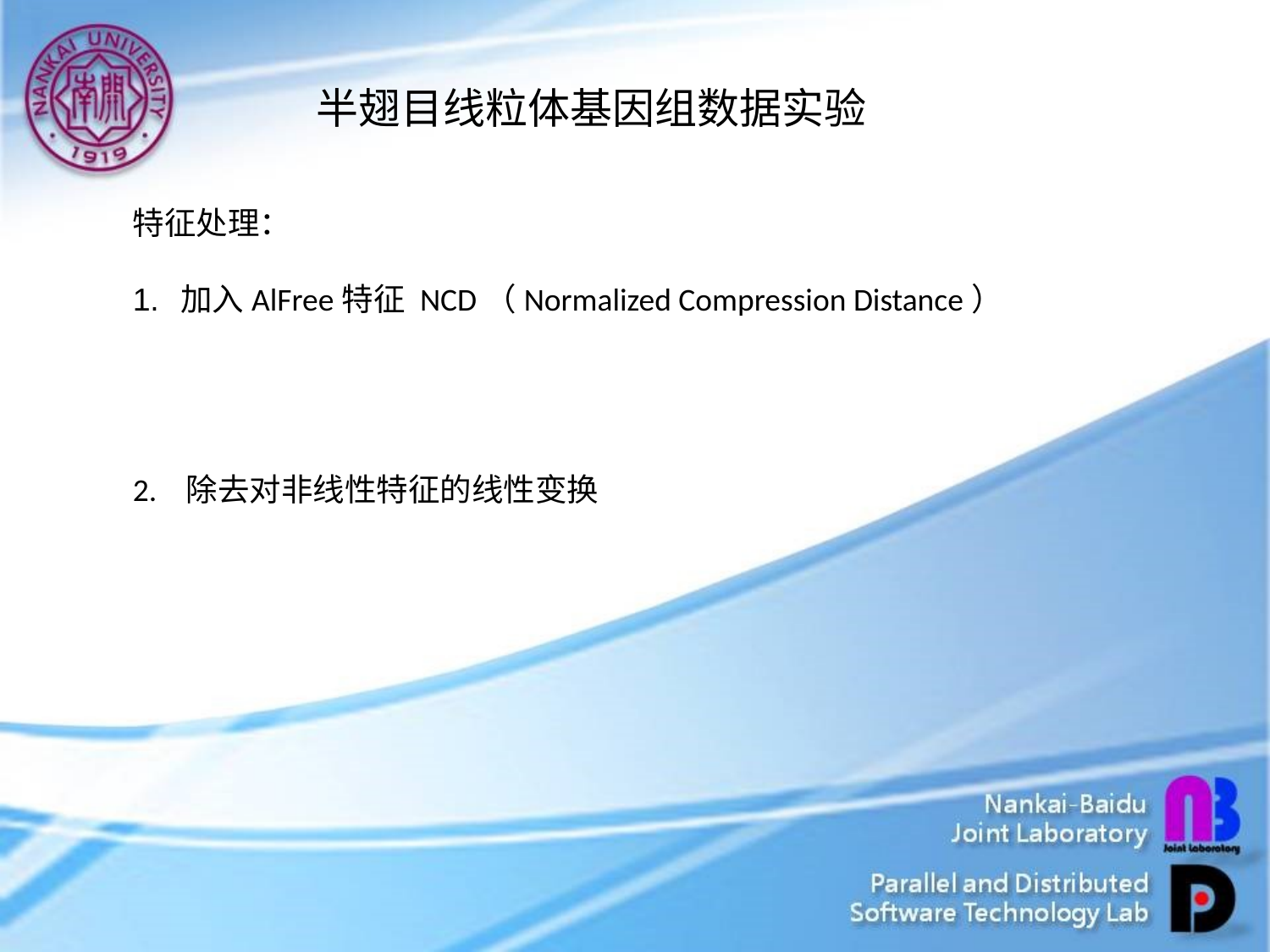

半翅目线粒体基因组数据实验
特征处理：

加入AlFree特征 NCD（Normalized Compression Distance）

2.   除去对非线性特征的线性变换